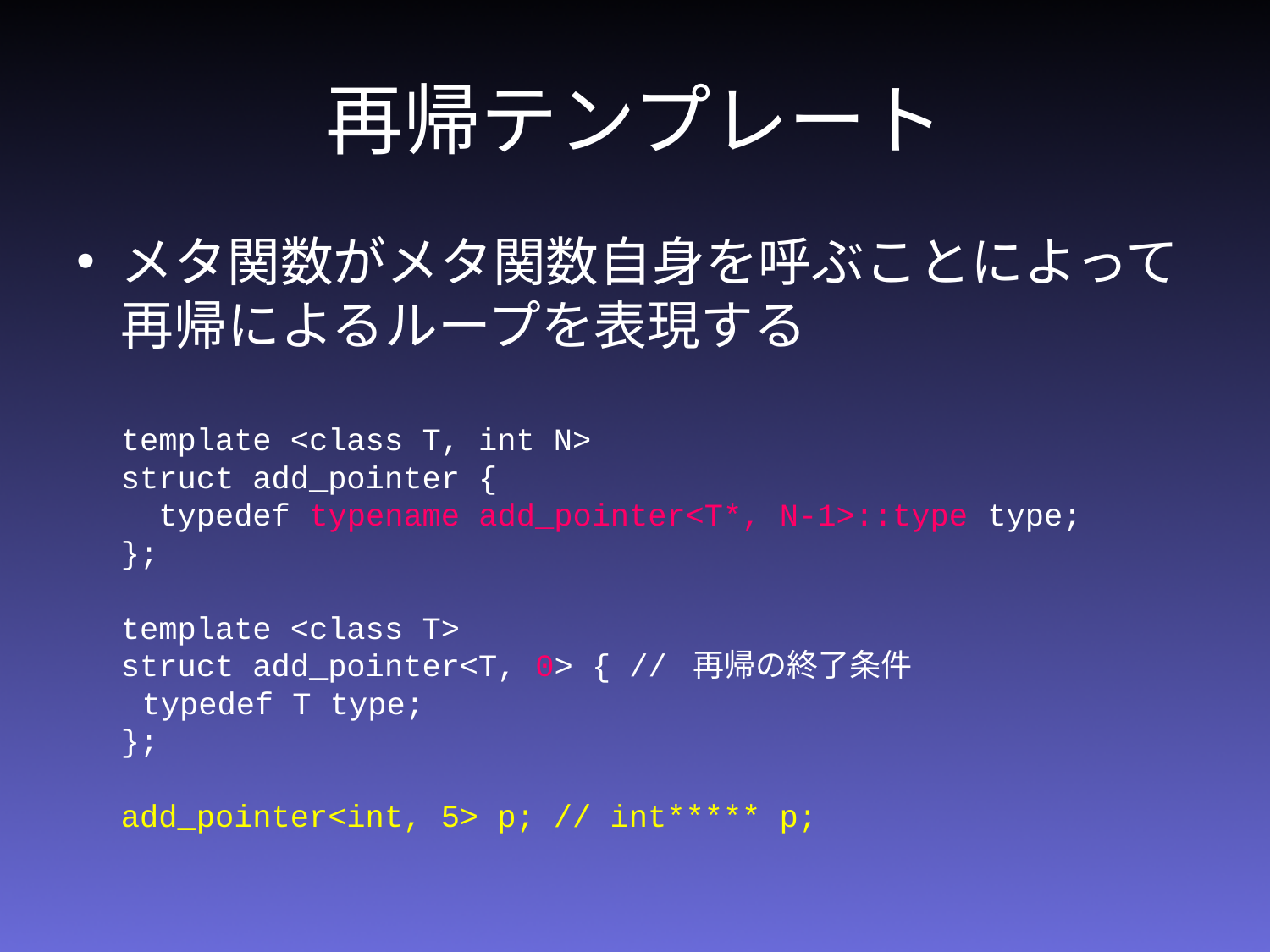

# 再帰テンプレート
メタ関数がメタ関数自身を呼ぶことによって
再帰によるループを表現する
template <class T, int N>
struct add_pointer {
  typedef typename add_pointer<T*, N-1>::type type;
};
template <class T>
struct add_pointer<T, 0> { // 再帰の終了条件
  typedef T type;
};
add_pointer<int, 5> p; // int***** p;